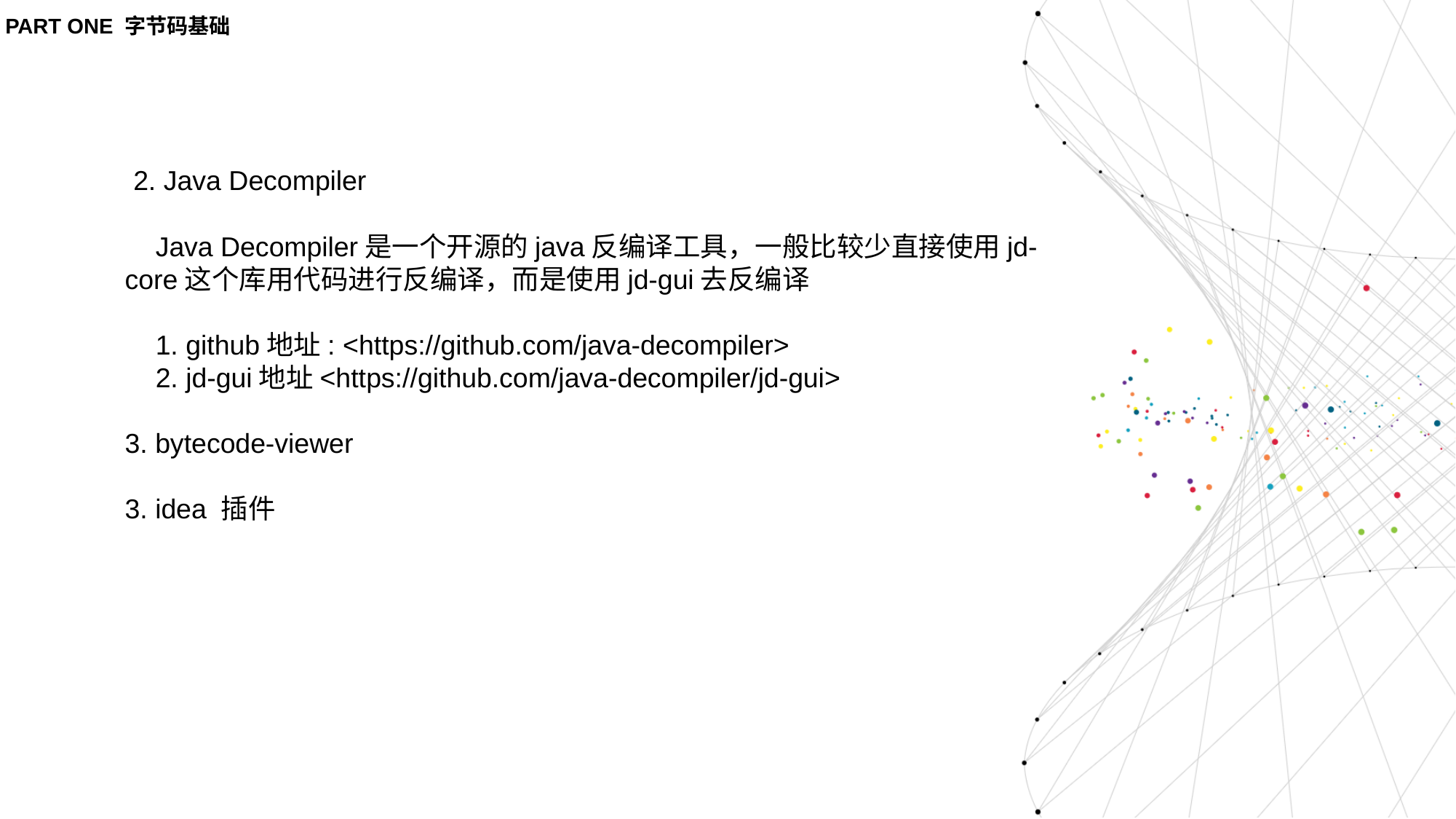

PART ONE 字节码基础
 2. Java Decompiler

    Java Decompiler是一个开源的java反编译工具，一般比较少直接使用jd-core这个库用代码进行反编译，而是使用jd-gui去反编译

    1. github地址: <https://github.com/java-decompiler>
    2. jd-gui地址<https://github.com/java-decompiler/jd-gui>

3. bytecode-viewer

3. idea 插件